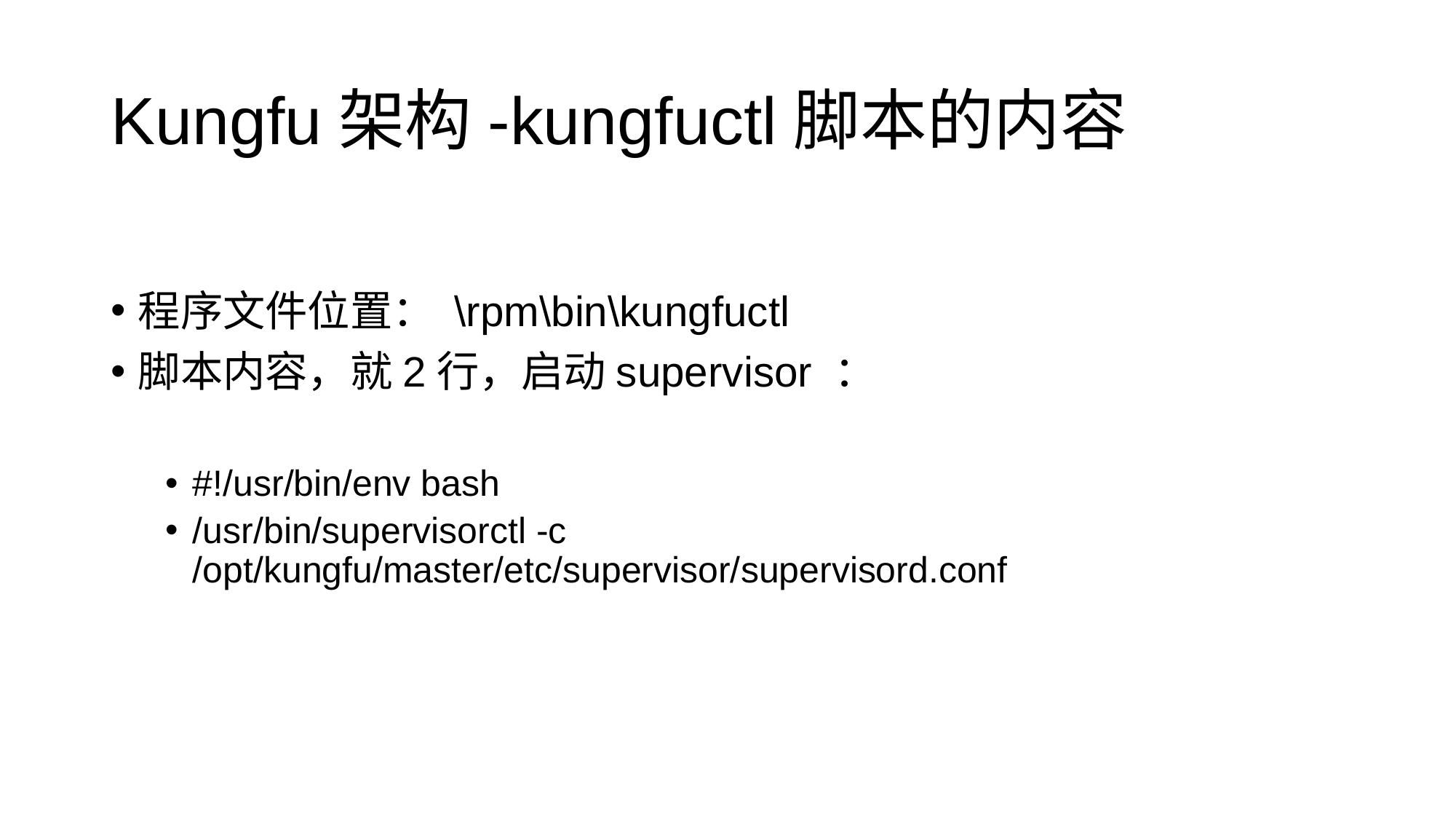

# Kungfu架构-kungfuctl脚本的内容

程序文件位置： \rpm\bin\kungfuctl
脚本内容，就2行，启动supervisor ：

#!/usr/bin/env bash
/usr/bin/supervisorctl -c /opt/kungfu/master/etc/supervisor/supervisord.conf